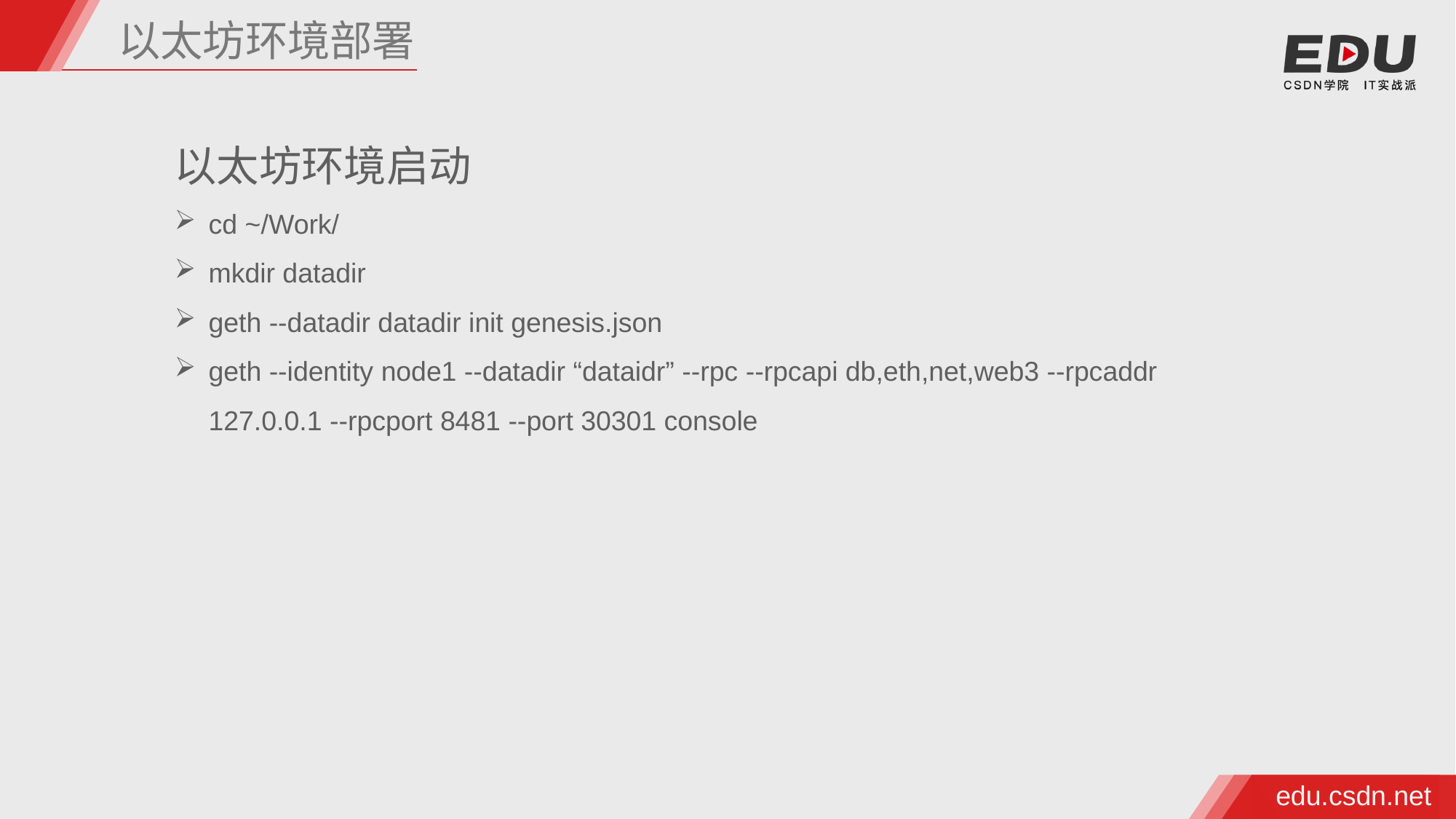

以太坊环境部署
以太坊环境启动
cd ~/Work/
mkdir datadir
geth --datadir datadir init genesis.json
geth --identity node1 --datadir “dataidr” --rpc --rpcapi db,eth,net,web3 --rpcaddr 127.0.0.1 --rpcport 8481 --port 30301 console